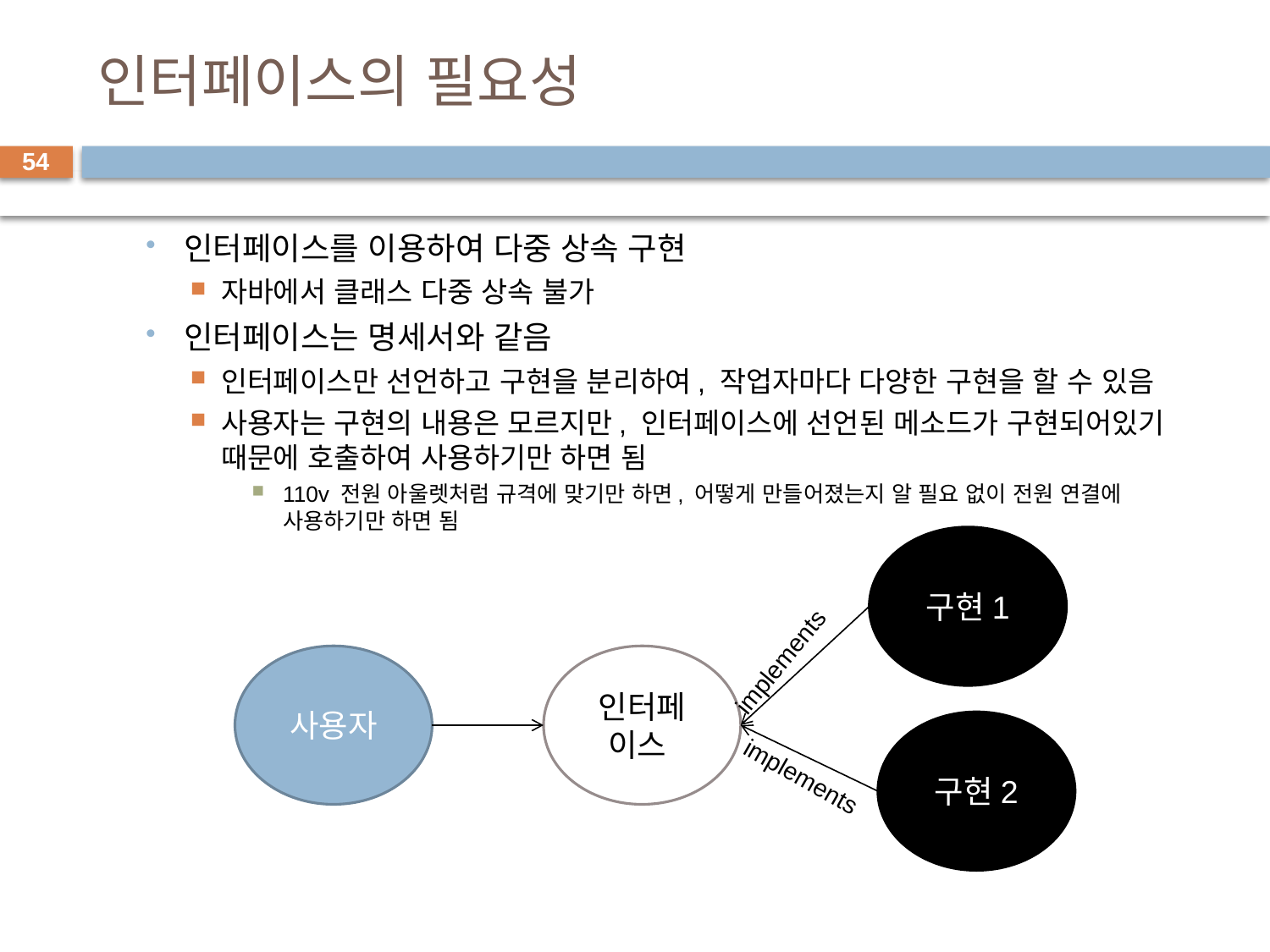

# 인터페이스의 필요성
54
인터페이스를 이용하여 다중 상속 구현
자바에서 클래스 다중 상속 불가
인터페이스는 명세서와 같음
인터페이스만 선언하고 구현을 분리하여, 작업자마다 다양한 구현을 할 수 있음
사용자는 구현의 내용은 모르지만, 인터페이스에 선언된 메소드가 구현되어있기 때문에 호출하여 사용하기만 하면 됨
110v 전원 아울렛처럼 규격에 맞기만 하면, 어떻게 만들어졌는지 알 필요 없이 전원 연결에 사용하기만 하면 됨

구현1
implements
사용자
인터페이스
구현2
implements